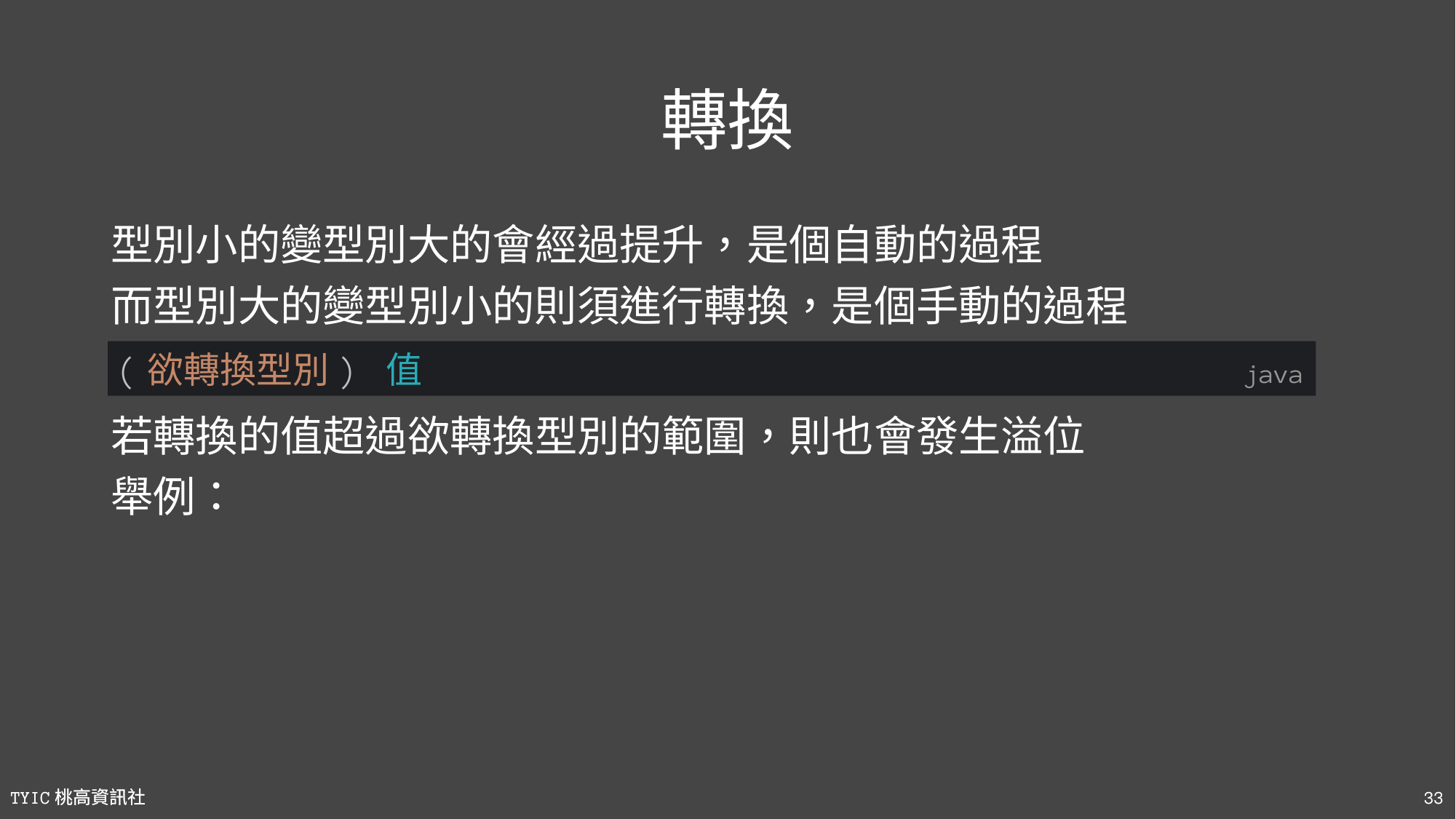

# 轉換
型別小的變型別大的會經過提升，是個自動的過程
而型別大的變型別小的則須進行轉換，是個手動的過程

(欲轉換型別) 值
java
若轉換的值超過欲轉換型別的範圍，則也會發生溢位
舉例：